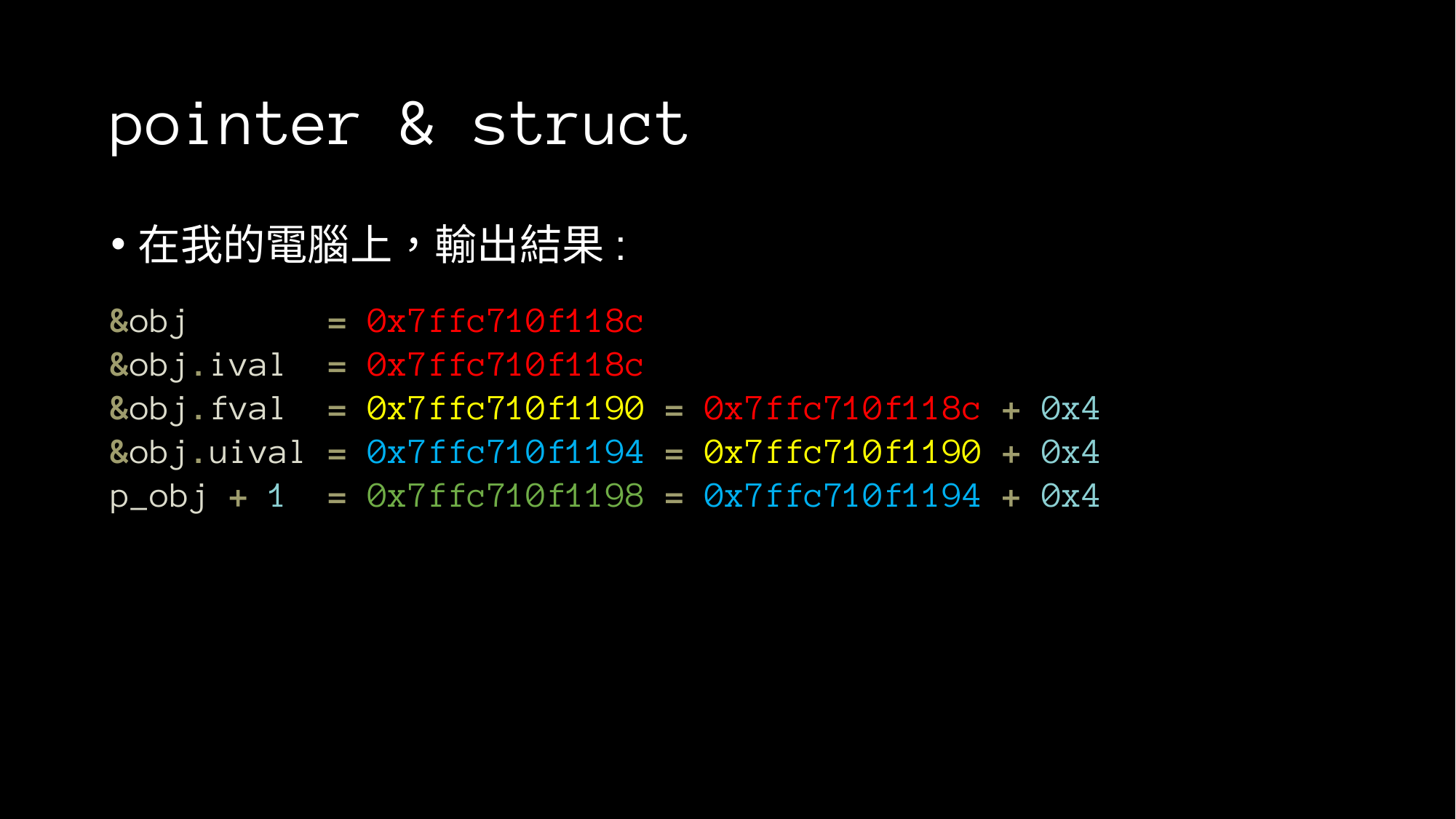

# pointer & struct
在我的電腦上，輸出結果:
&obj       = 0x7ffc710f118c
&obj.ival  = 0x7ffc710f118c
&obj.fval  = 0x7ffc710f1190 = 0x7ffc710f118c + 0x4
&obj.uival = 0x7ffc710f1194 = 0x7ffc710f1190 + 0x4
p_obj + 1  = 0x7ffc710f1198 = 0x7ffc710f1194 + 0x4